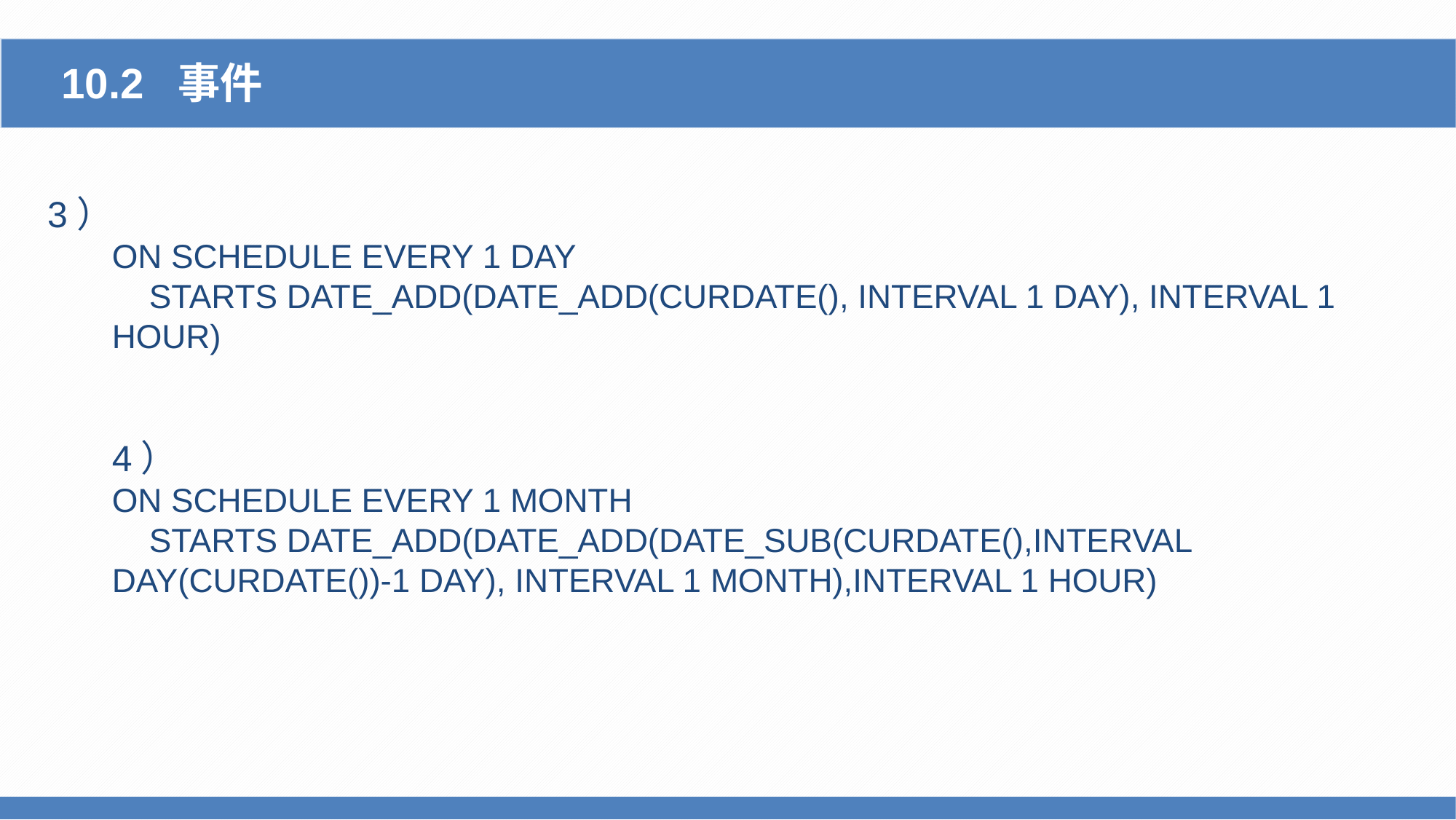

10.2  事件
3）
ON SCHEDULE EVERY 1 DAY
    STARTS DATE_ADD(DATE_ADD(CURDATE(), INTERVAL 1 DAY), INTERVAL 1 HOUR)

4）
ON SCHEDULE EVERY 1 MONTH
    STARTS DATE_ADD(DATE_ADD(DATE_SUB(CURDATE(),INTERVAL DAY(CURDATE())-1 DAY), INTERVAL 1 MONTH),INTERVAL 1 HOUR)